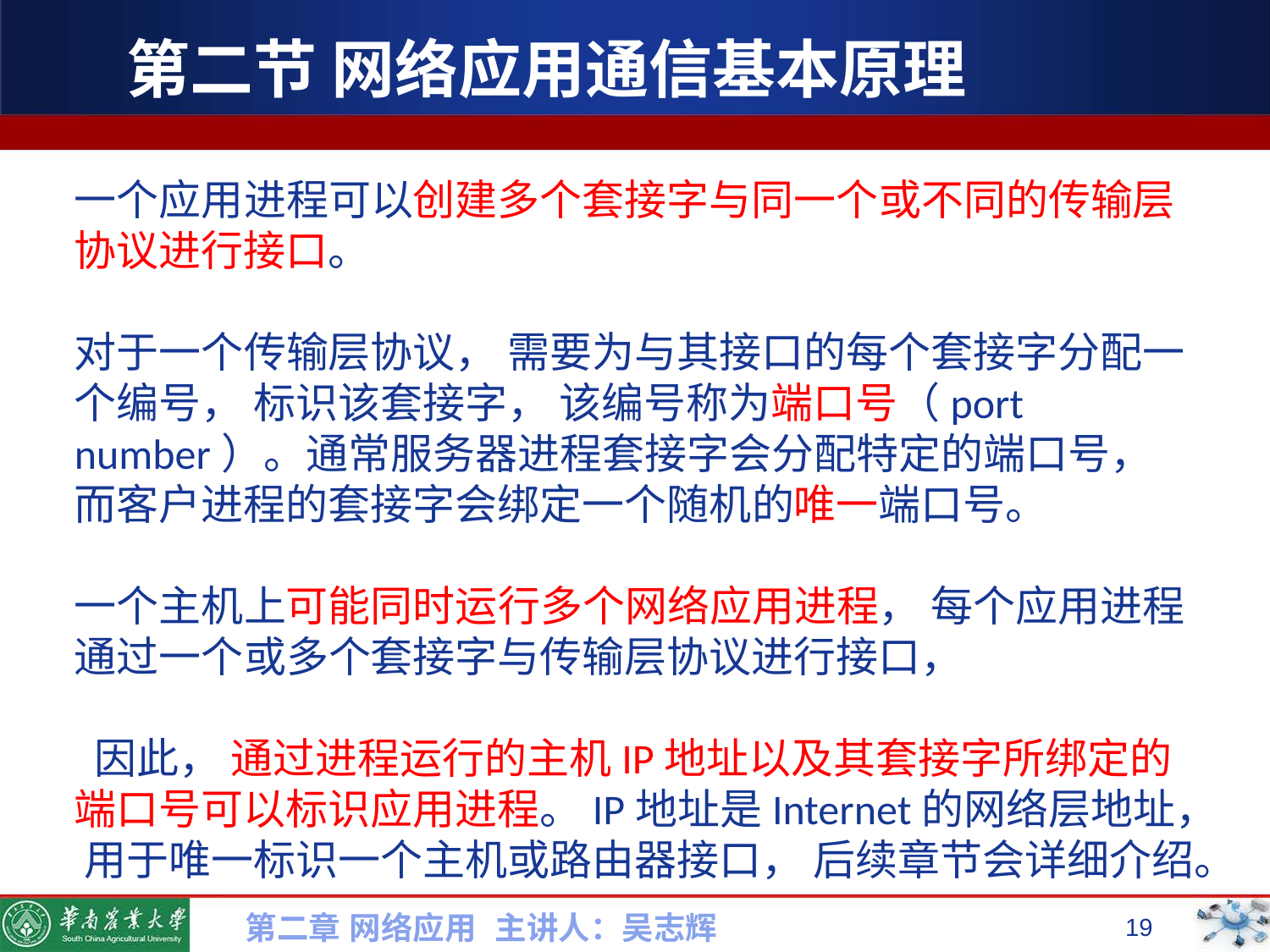

# 第二节 网络应用通信基本原理
一个应用进程可以创建多个套接字与同一个或不同的传输层协议进行接口。

对于一个传输层协议， 需要为与其接口的每个套接字分配一个编号， 标识该套接字， 该编号称为端口号（port number）。通常服务器进程套接字会分配特定的端口号， 而客户进程的套接字会绑定一个随机的唯一端口号。

一个主机上可能同时运行多个网络应用进程， 每个应用进程通过一个或多个套接字与传输层协议进行接口，

 因此， 通过进程运行的主机IP地址以及其套接字所绑定的端口号可以标识应用进程。IP地址是Internet的网络层地址， 用于唯一标识一个主机或路由器接口， 后续章节会详细介绍。
第二章 网络应用  主讲人：吴志辉
19